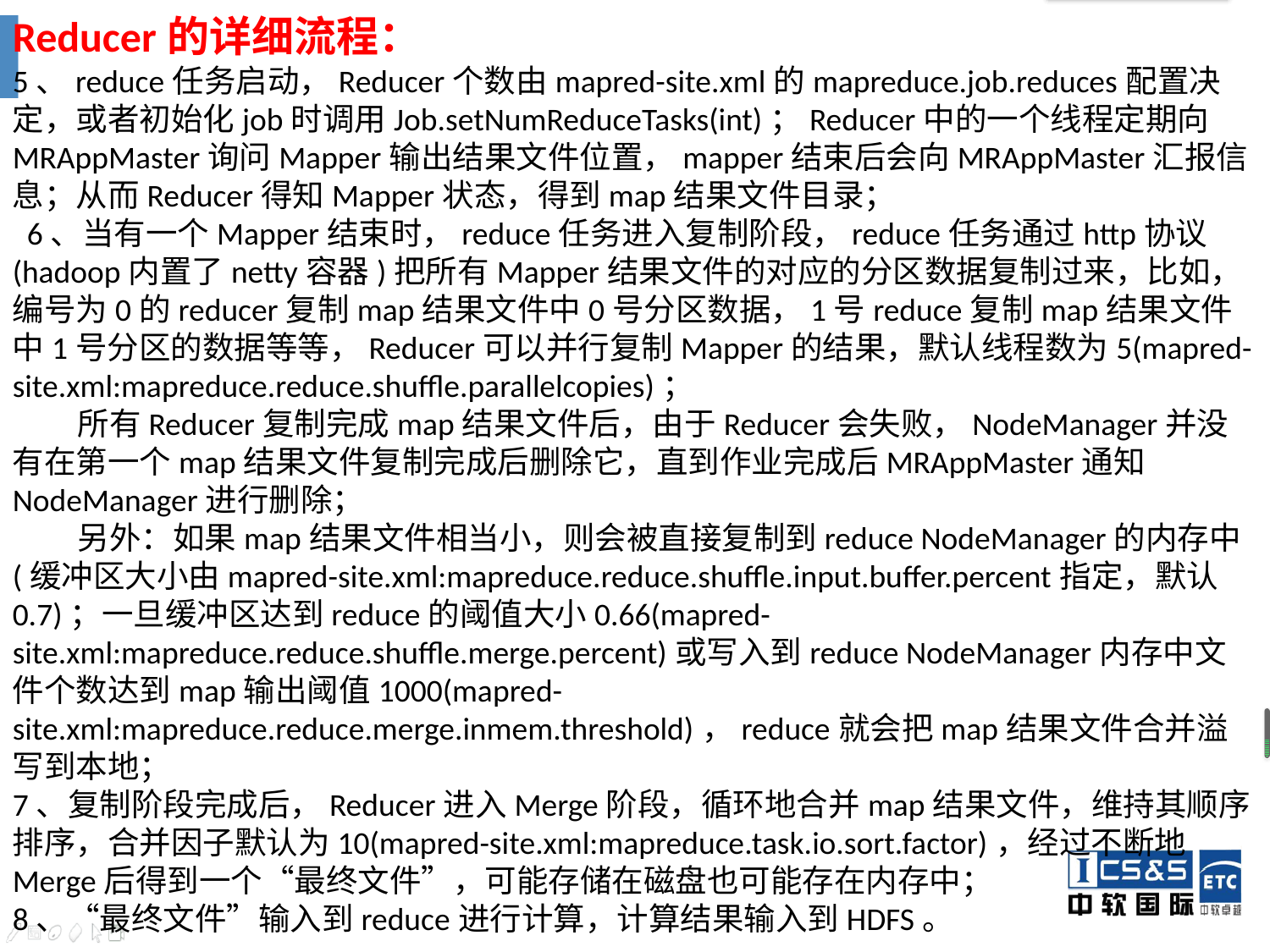

Reducer的详细流程：
5、reduce任务启动，Reducer个数由mapred-site.xml的mapreduce.job.reduces配置决定，或者初始化job时调用Job.setNumReduceTasks(int)；Reducer中的一个线程定期向MRAppMaster询问Mapper输出结果文件位置，mapper结束后会向MRAppMaster汇报信息；从而Reducer得知Mapper状态，得到map结果文件目录；
  6、当有一个Mapper结束时，reduce任务进入复制阶段，reduce任务通过http协议(hadoop内置了netty容器)把所有Mapper结果文件的对应的分区数据复制过来，比如，编号为0的reducer复制map结果文件中0号分区数据，1号reduce复制map结果文件中1号分区的数据等等，Reducer可以并行复制Mapper的结果，默认线程数为5(mapred-site.xml:mapreduce.reduce.shuffle.parallelcopies)；
        所有Reducer复制完成map结果文件后，由于Reducer会失败，NodeManager并没有在第一个map结果文件复制完成后删除它，直到作业完成后MRAppMaster通知NodeManager进行删除；
        另外：如果map结果文件相当小，则会被直接复制到reduce NodeManager的内存中(缓冲区大小由mapred-site.xml:mapreduce.reduce.shuffle.input.buffer.percent指定，默认0.7)；一旦缓冲区达到reduce的阈值大小0.66(mapred-site.xml:mapreduce.reduce.shuffle.merge.percent)或写入到reduce NodeManager内存中文件个数达到map输出阈值1000(mapred-site.xml:mapreduce.reduce.merge.inmem.threshold)，reduce就会把map结果文件合并溢写到本地；
7、复制阶段完成后，Reducer进入Merge阶段，循环地合并map结果文件，维持其顺序排序，合并因子默认为10(mapred-site.xml:mapreduce.task.io.sort.factor)，经过不断地Merge后得到一个“最终文件”，可能存储在磁盘也可能存在内存中；
8、“最终文件”输入到reduce进行计算，计算结果输入到HDFS。